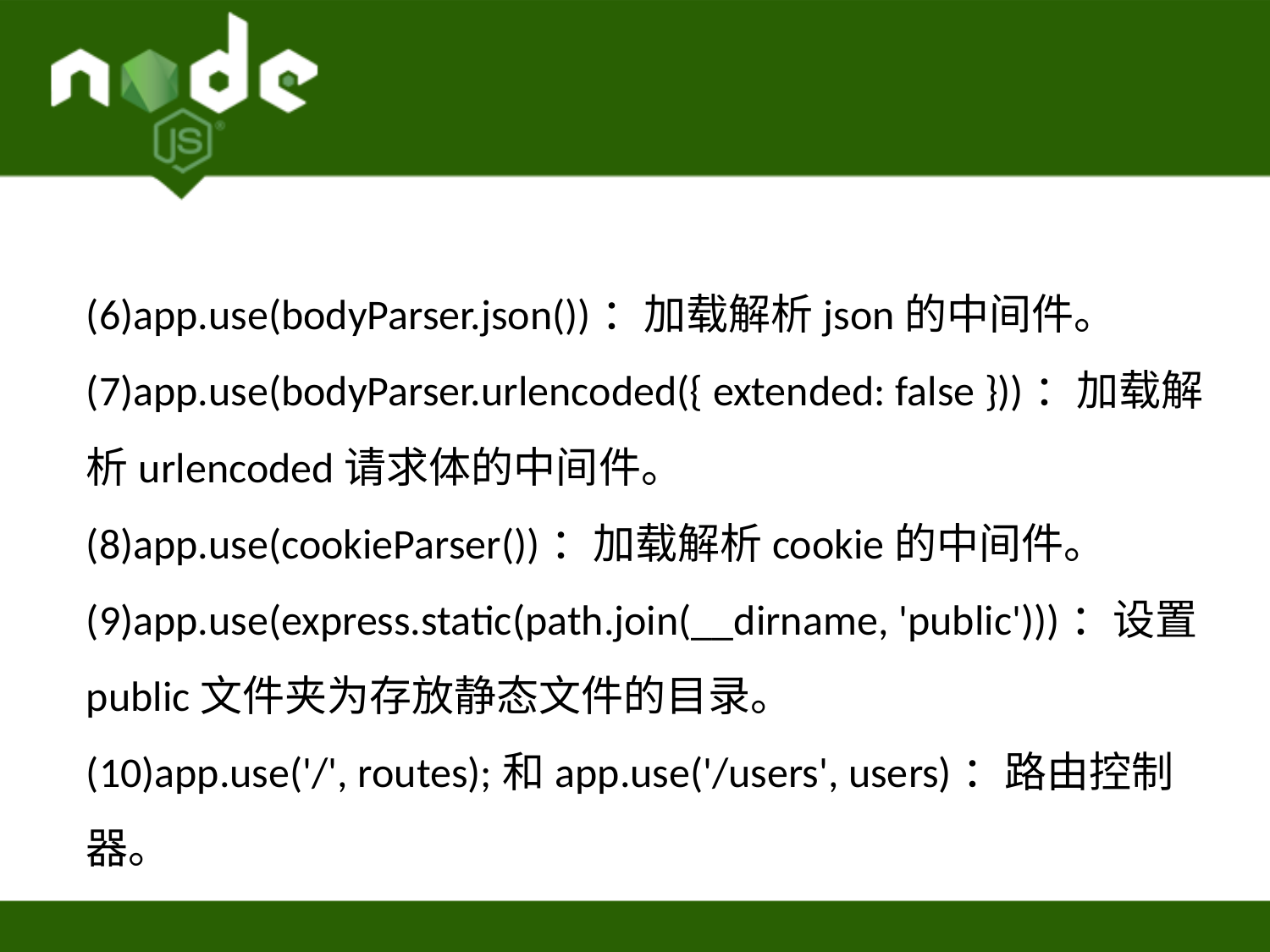

(6)app.use(bodyParser.json())：加载解析json的中间件。
(7)app.use(bodyParser.urlencoded({ extended: false }))：加载解析urlencoded请求体的中间件。
(8)app.use(cookieParser())：加载解析cookie的中间件。
(9)app.use(express.static(path.join(__dirname, 'public')))：设置public文件夹为存放静态文件的目录。
(10)app.use('/', routes);和app.use('/users', users)：路由控制器。